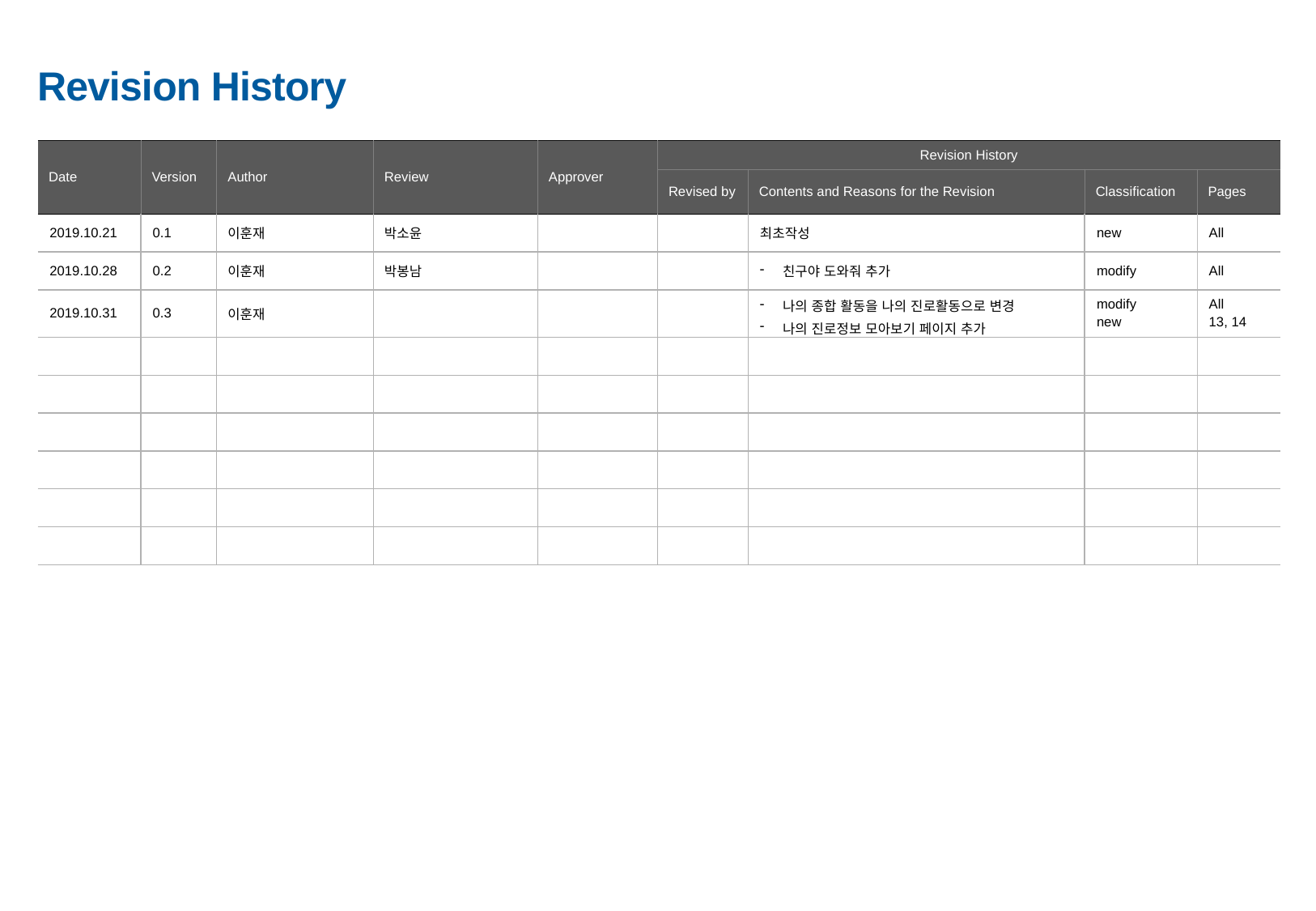

| Date | Version | Author | Review | Approver | Revision History |  |  |  |
| --- | --- | --- | --- | --- | --- | --- | --- | --- |
|  |  |  |  |  | Revised by | Contents and Reasons for the Revision | Classification | Pages |
| 2019.10.21 | 0.1 | 이훈재 | 박소윤 |  |  | 최초작성 | new | All |
| 2019.10.28 | 0.2 | 이훈재 | 박봉남 |  |  | 친구야 도와줘 추가 | modify | All |
| 2019.10.31 | 0.3 | 이훈재 |  |  |  | 나의 종합 활동을 나의 진로활동으로 변경 나의 진로정보 모아보기 페이지 추가 | modify new | All 13, 14 |
|  |  |  |  |  |  |  |  |  |
|  |  |  |  |  |  |  |  |  |
|  |  |  |  |  |  |  |  |  |
|  |  |  |  |  |  |  |  |  |
|  |  |  |  |  |  |  |  |  |
|  |  |  |  |  |  |  |  |  |